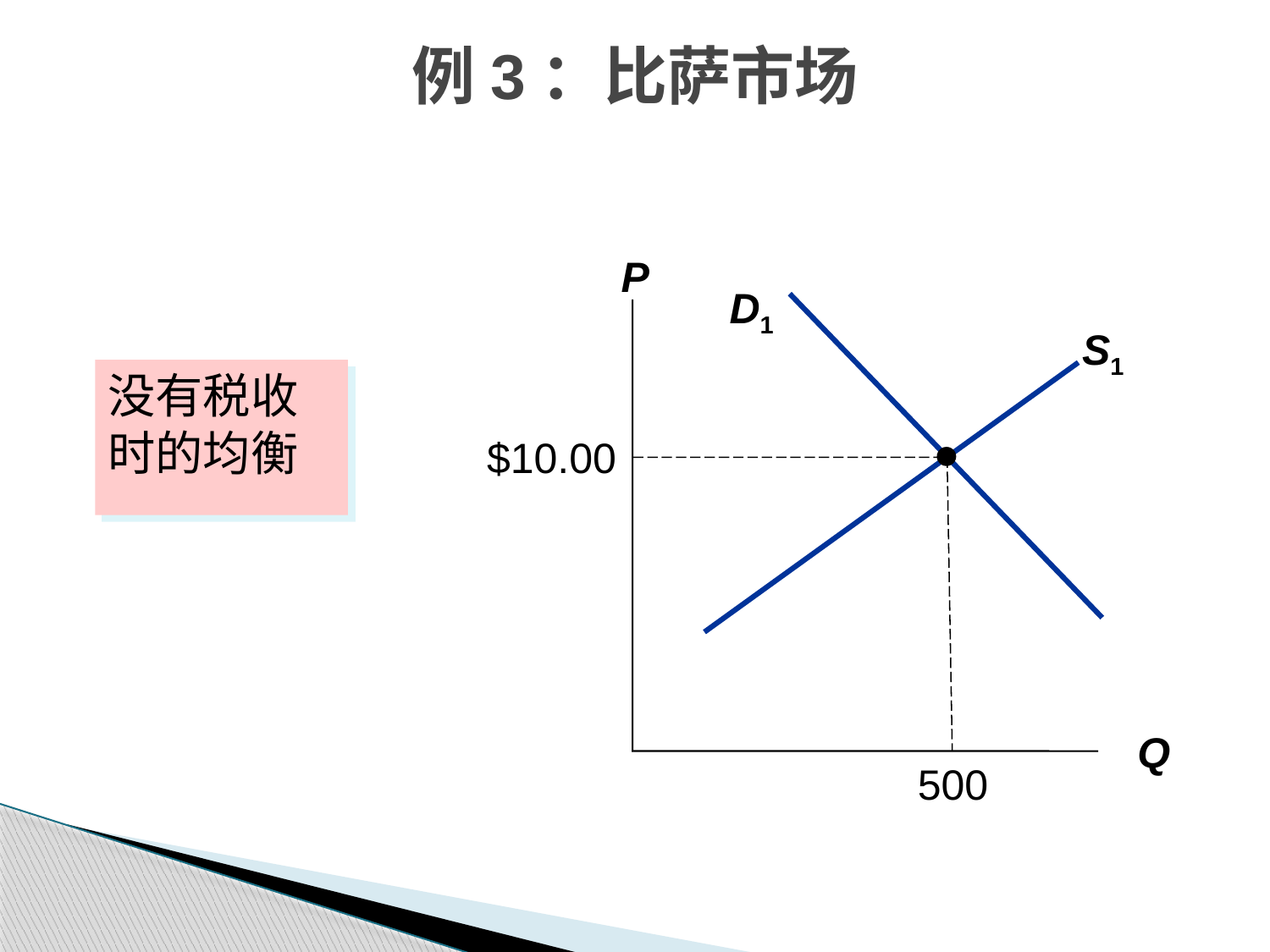

例3：比萨市场
P

Q

D1
S1

没有税收时的均衡
$10.00

500